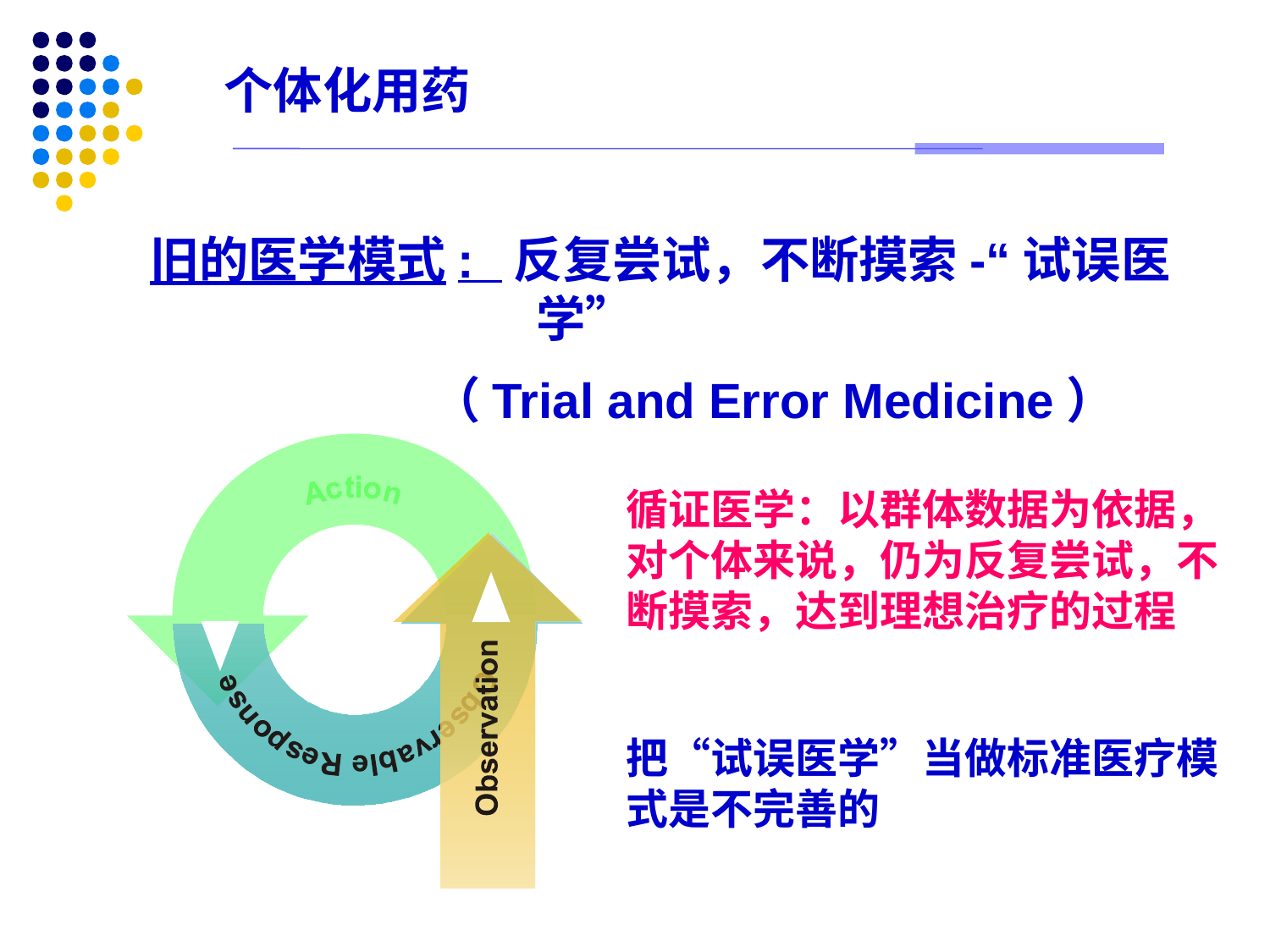

个体化用药
旧的医学模式:  反复尝试，不断摸索-“试误医学”
                        （Trial and Error Medicine）

循证医学：以群体数据为依据，对个体来说，仍为反复尝试，不断摸索，达到理想治疗的过程

把“试误医学”当做标准医疗模式是不完善的